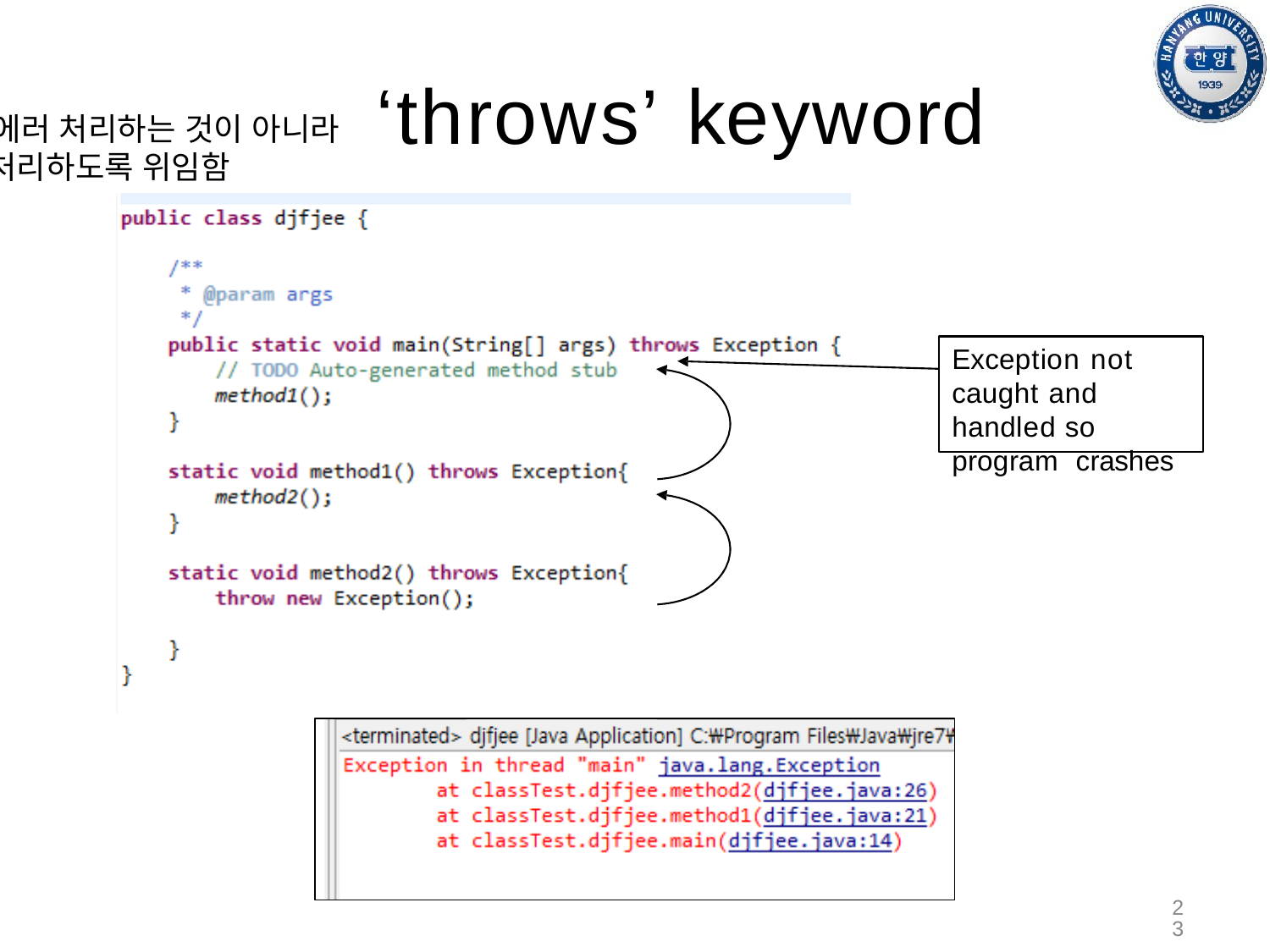

# ‘throws’ keyword
Throw가 발생하는 곳에서 에러 처리하는 것이 아니라 thorw를 호출하는 곳에서 처리하도록 위임함

Exception not caught and handled so program  crashes

23